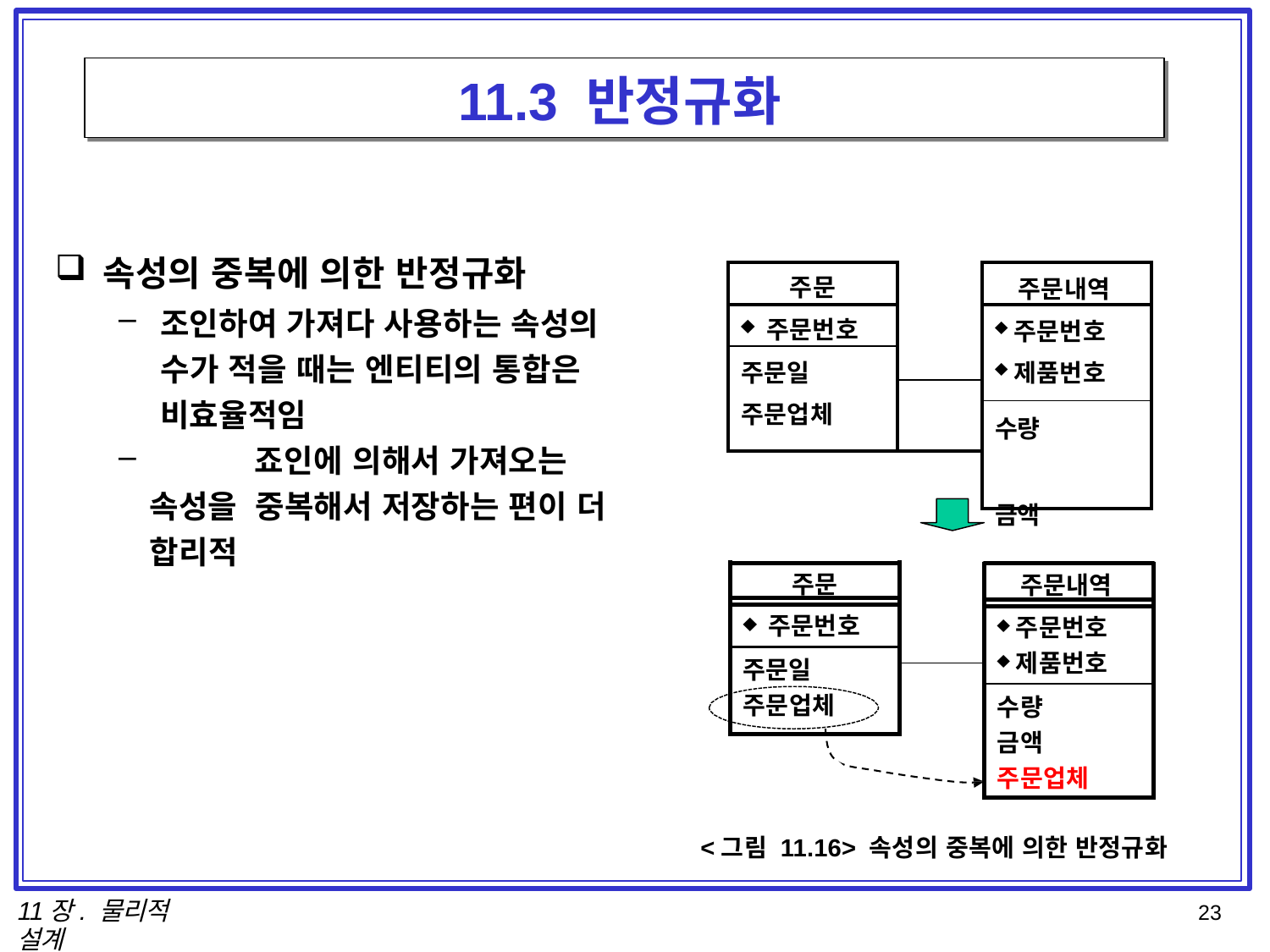

# 11.3 반정규화
속성의 중복에 의한 반정규화
조인하여 가져다 사용하는 속성의  수가 적을 때는 엔티티의 통합은  비효율적임
	죠인에 의해서 가져오는 속성을  중복해서 저장하는 편이 더 합리적
| 주문 |  | 주문내역 |
| --- | --- | --- |
| 주문번호 |  | 주문번호 제품번호 |
| 주문일 주문업체 |  |  |
|  |  |  |
|  |  | 수량 금액 |
|  |  |  |

주문
주문내역
주문번호
제품번호
주문번호
주문일  주문업체

수량  금액  주문업체
<그림 11.16> 속성의 중복에 의한 반정규화
11장. 물리적 설계
23